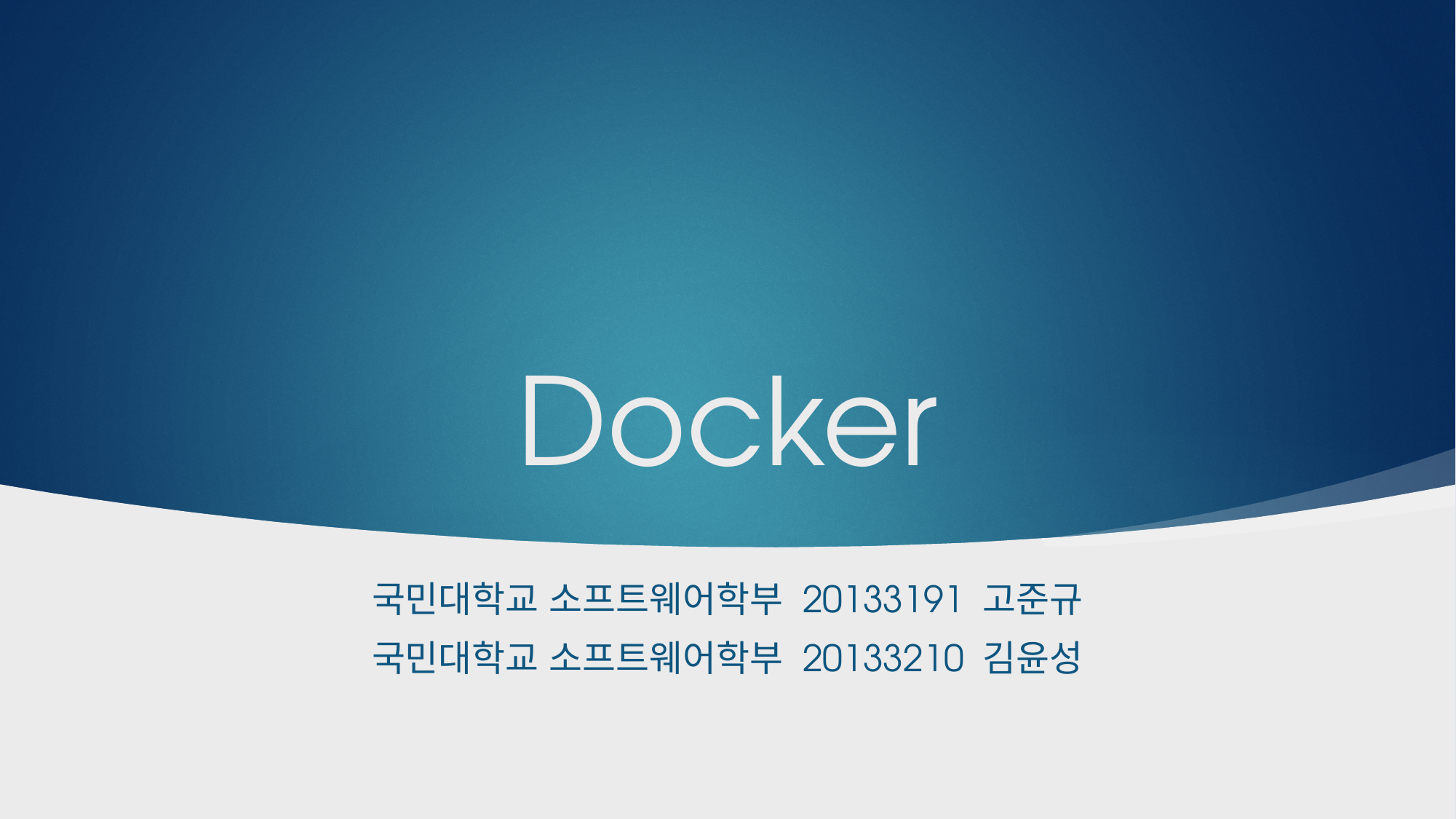

# Docker

국민대학교 소프트웨어학부 20133191 고준규
국민대학교 소프트웨어학부 20133210 김윤성